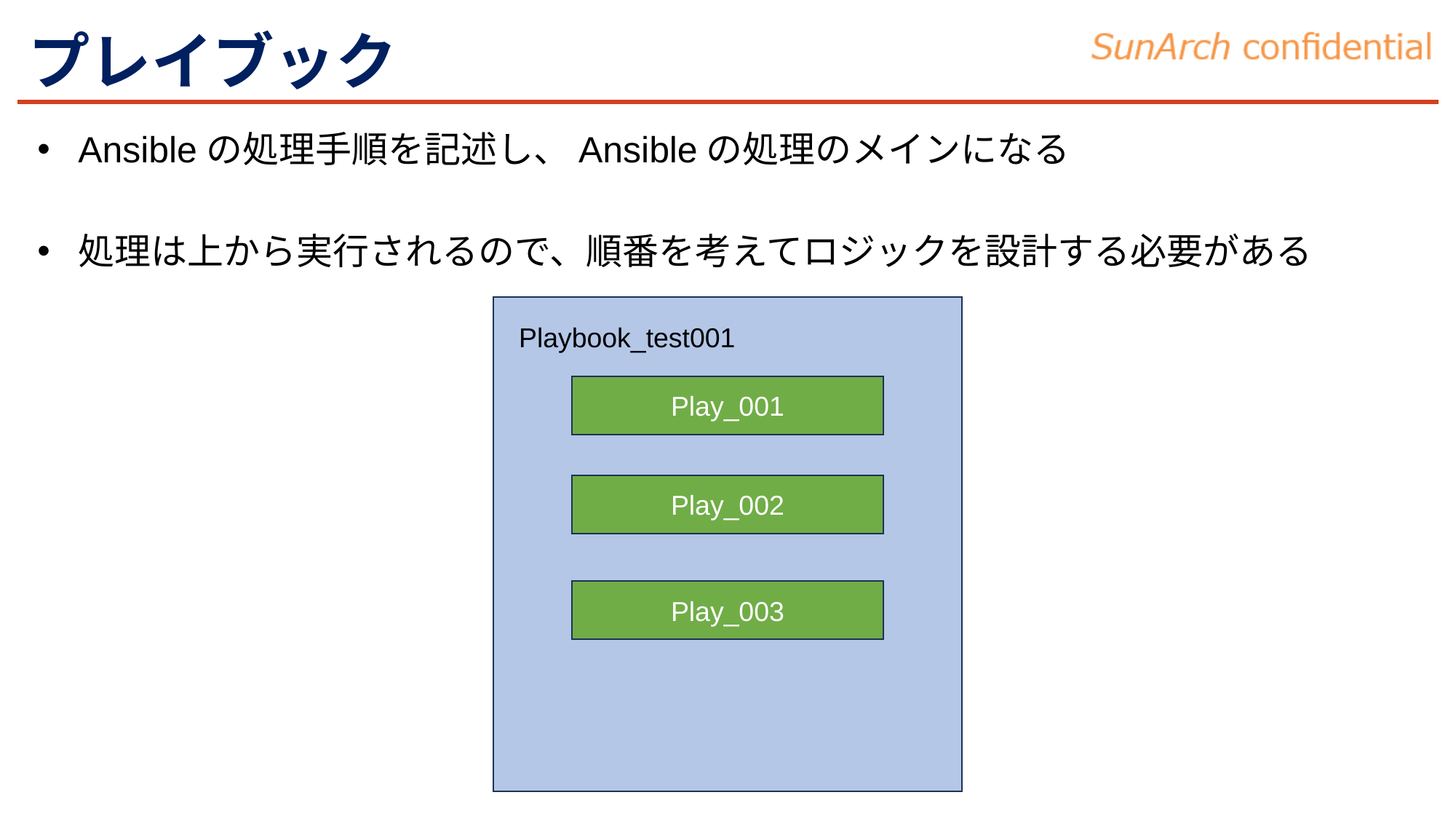

# プレイブック
Ansibleの処理手順を記述し、Ansibleの処理のメインになる

処理は上から実行されるので、順番を考えてロジックを設計する必要がある

Playbook_test001
Play_001
Play_002
Play_003